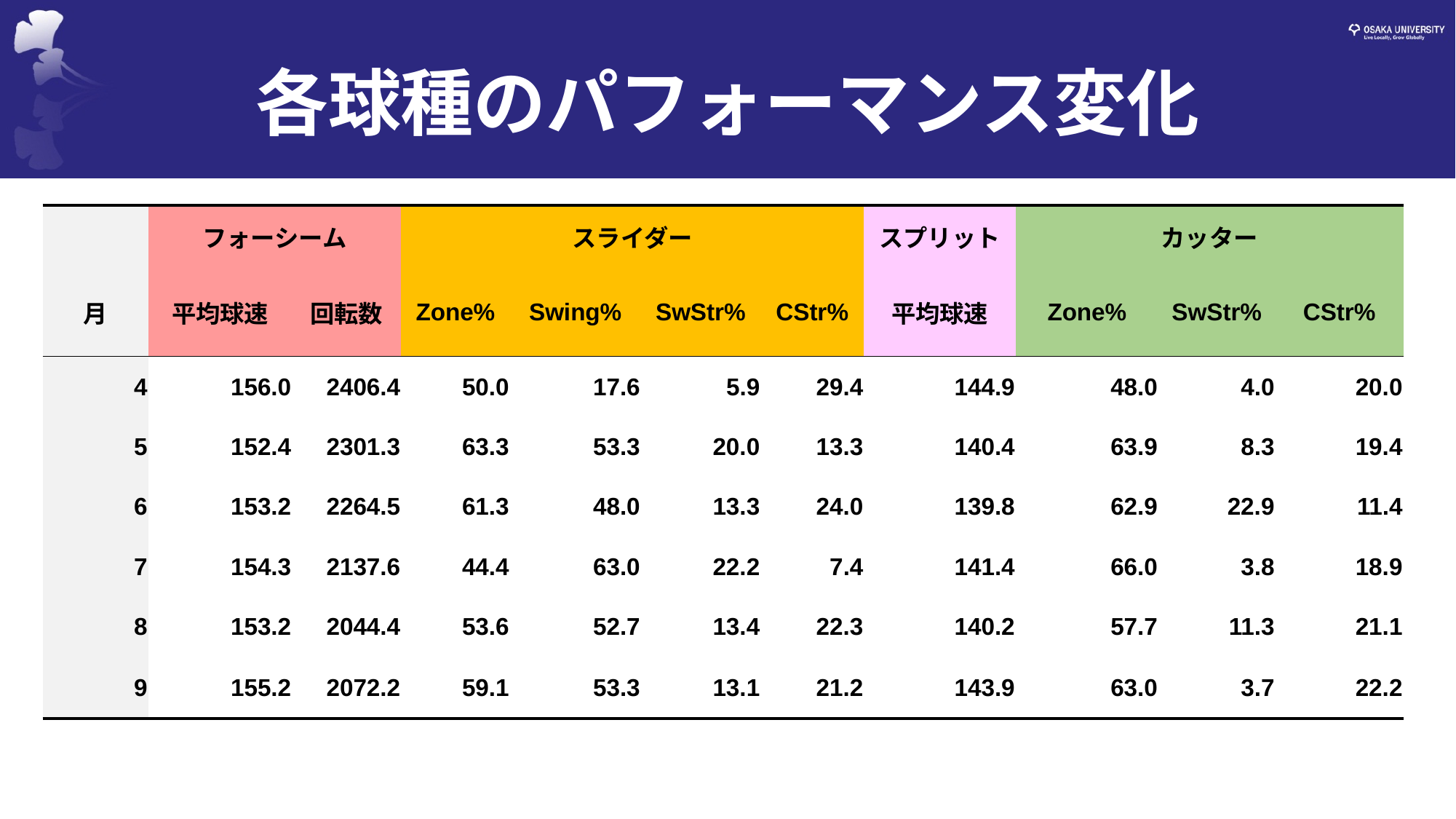

# 各球種のパフォーマンス変化
|  | フォーシーム |  | スライダー |  |  |  | スプリット | カッター |  |  |
| --- | --- | --- | --- | --- | --- | --- | --- | --- | --- | --- |
| 月 | 平均球速 | 回転数 | Zone% | Swing% | SwStr% | CStr% | 平均球速 | Zone% | SwStr% | CStr% |
| 4 | 156.0 | 2406.4 | 50.0 | 17.6 | 5.9 | 29.4 | 144.9 | 48.0 | 4.0 | 20.0 |
| 5 | 152.4 | 2301.3 | 63.3 | 53.3 | 20.0 | 13.3 | 140.4 | 63.9 | 8.3 | 19.4 |
| 6 | 153.2 | 2264.5 | 61.3 | 48.0 | 13.3 | 24.0 | 139.8 | 62.9 | 22.9 | 11.4 |
| 7 | 154.3 | 2137.6 | 44.4 | 63.0 | 22.2 | 7.4 | 141.4 | 66.0 | 3.8 | 18.9 |
| 8 | 153.2 | 2044.4 | 53.6 | 52.7 | 13.4 | 22.3 | 140.2 | 57.7 | 11.3 | 21.1 |
| 9 | 155.2 | 2072.2 | 59.1 | 53.3 | 13.1 | 21.2 | 143.9 | 63.0 | 3.7 | 22.2 |